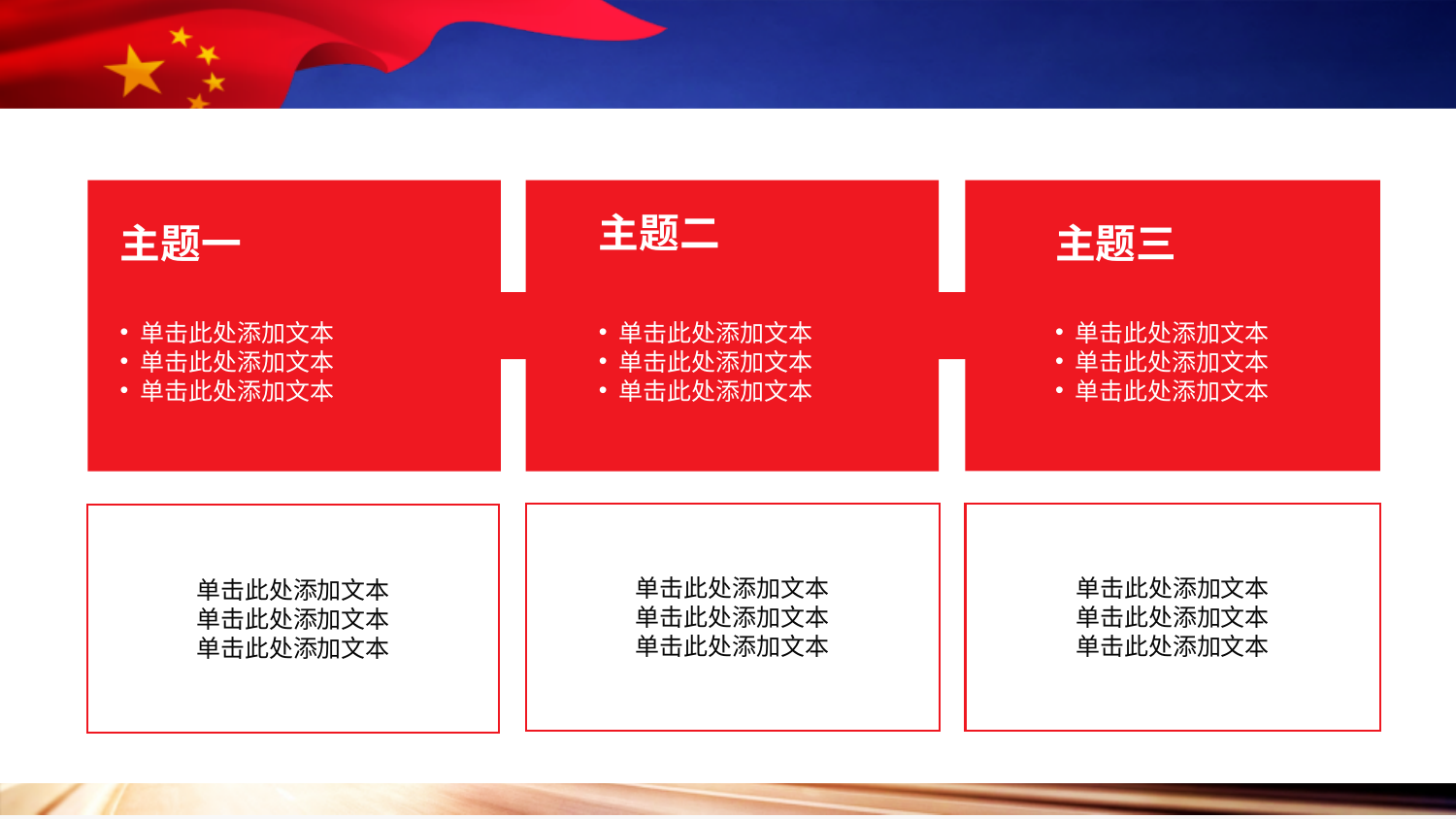

#

主题一
单击此处添加文本
单击此处添加文本
单击此处添加文本

主题二
单击此处添加文本
单击此处添加文本
单击此处添加文本

主题三
单击此处添加文本
单击此处添加文本
单击此处添加文本
单击此处添加文本
单击此处添加文本
单击此处添加文本
单击此处添加文本
单击此处添加文本
单击此处添加文本
单击此处添加文本
单击此处添加文本
单击此处添加文本